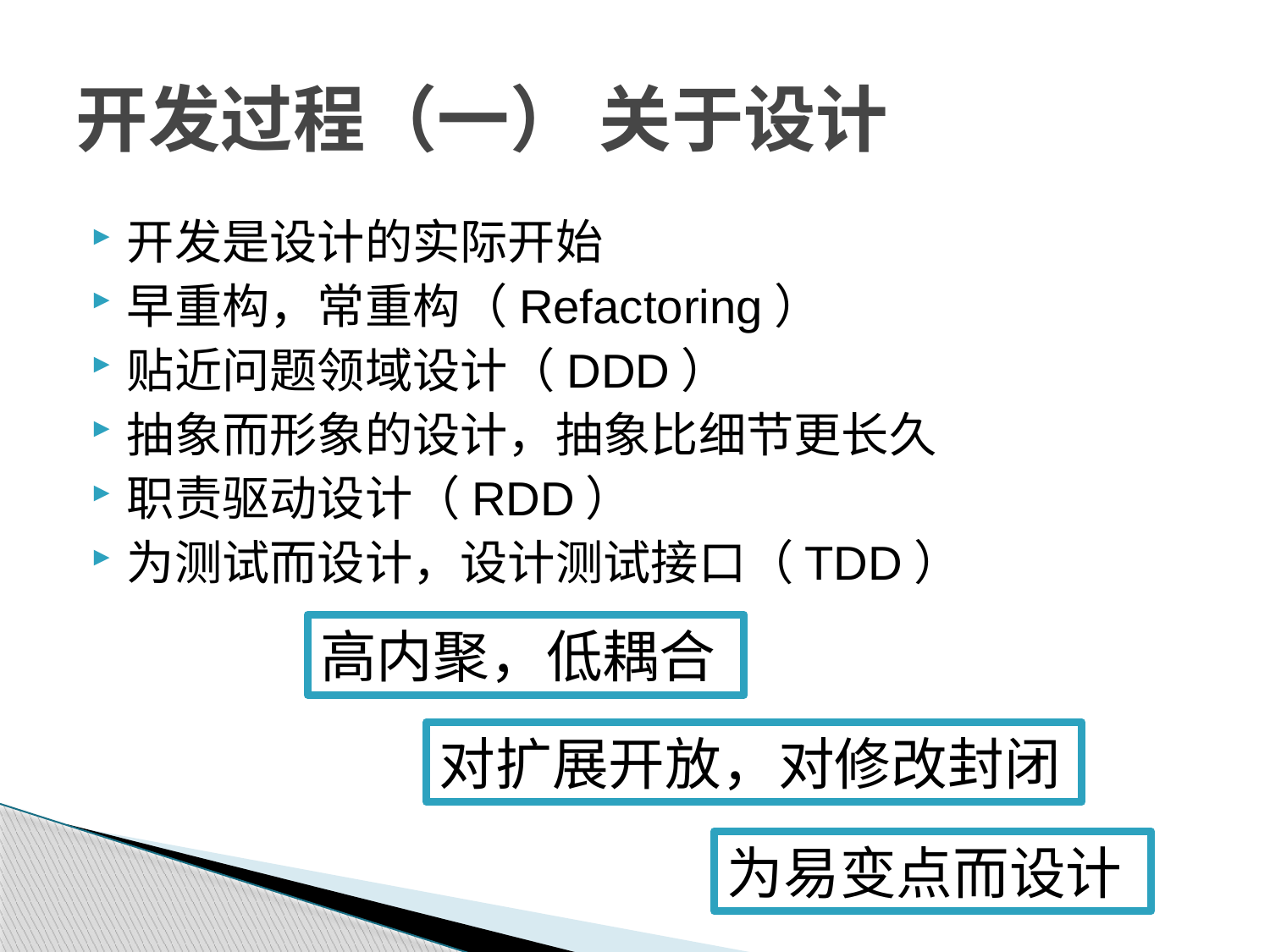

# 开发过程（一） 关于设计
开发是设计的实际开始
早重构，常重构（Refactoring）
贴近问题领域设计（DDD）
抽象而形象的设计，抽象比细节更长久
职责驱动设计（RDD）
为测试而设计，设计测试接口（TDD）
高内聚，低耦合
对扩展开放，对修改封闭
为易变点而设计